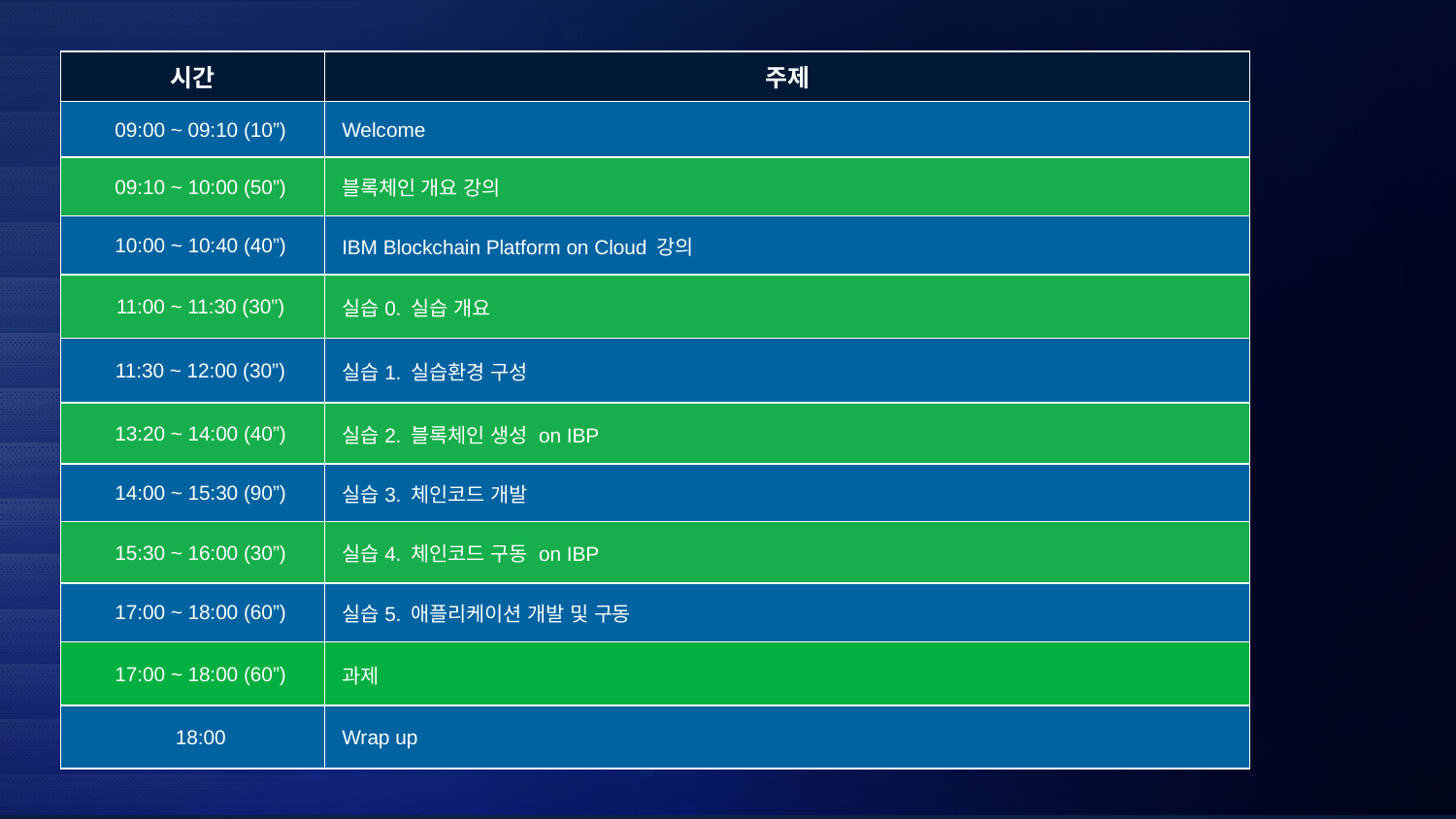

| 시간 | 주제 |
| --- | --- |
| 09:00 ~ 09:10 (10”) | Welcome |
| 09:10 ~ 10:00 (50”) | 블록체인 개요 강의 |
| 10:00 ~ 10:40 (40”) | IBM Blockchain Platform on Cloud 강의 |
| 11:00 ~ 11:30 (30”) | 실습0. 실습 개요 |
| 11:30 ~ 12:00 (30”) | 실습1. 실습환경 구성 |
| 13:20 ~ 14:00 (40”) | 실습2. 블록체인 생성 on IBP |
| 14:00 ~ 15:30 (90”) | 실습3. 체인코드 개발 |
| 15:30 ~ 16:00 (30”) | 실습4. 체인코드 구동 on IBP |
| 17:00 ~ 18:00 (60”) | 실습5. 애플리케이션 개발 및 구동 |
| 17:00 ~ 18:00 (60”) | 과제 |
| 18:00 | Wrap up |